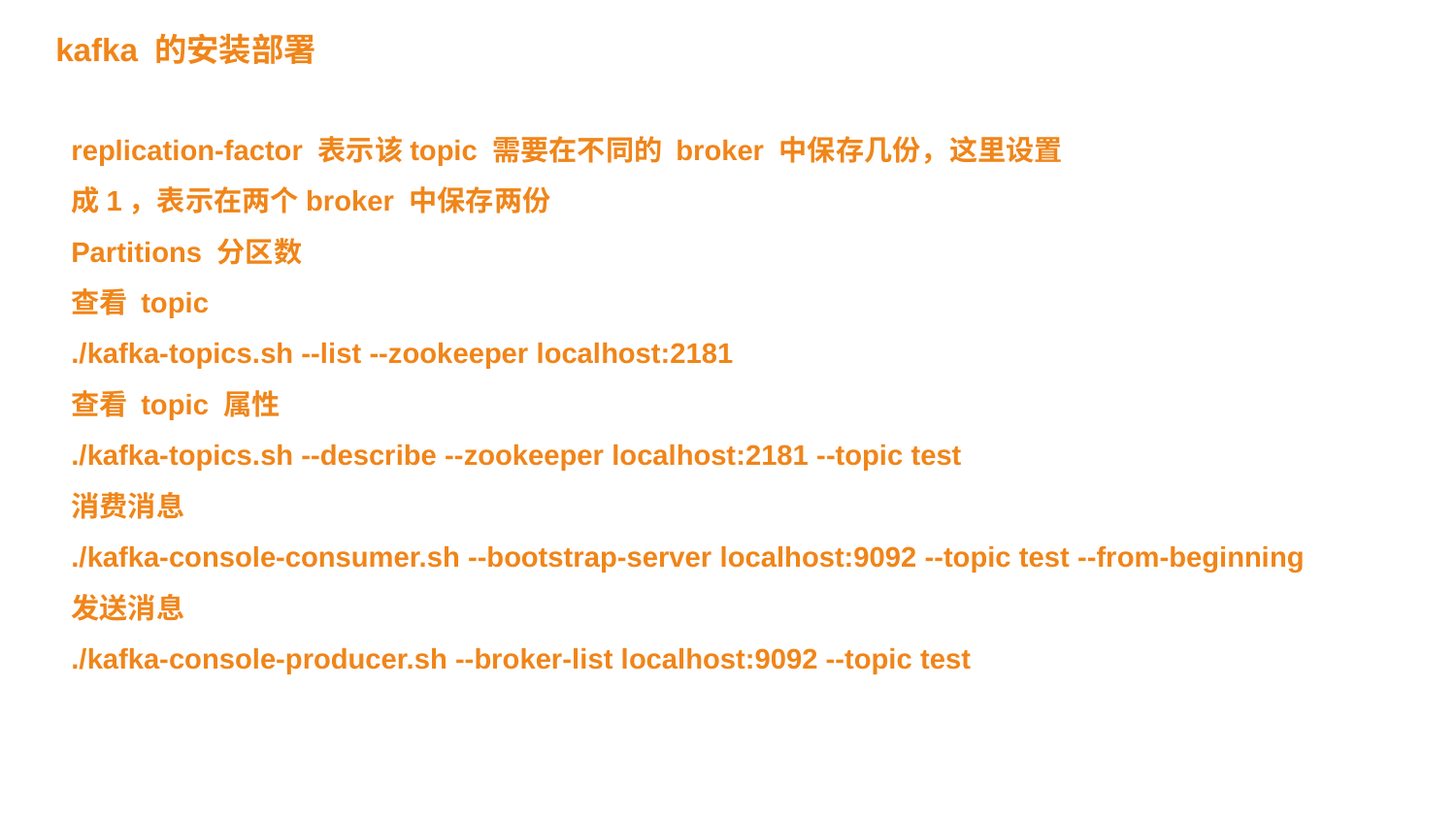

kafka 的安装部署
replication-factor 表示该topic 需要在不同的 broker 中保存几份，这里设置
成1，表示在两个broker 中保存两份
Partitions 分区数
查看 topic
./kafka-topics.sh --list --zookeeper localhost:2181
查看 topic 属性
./kafka-topics.sh --describe --zookeeper localhost:2181 --topic test
消费消息
./kafka-console-consumer.sh --bootstrap-server localhost:9092 --topic test --from-beginning
发送消息
./kafka-console-producer.sh --broker-list localhost:9092 --topic test